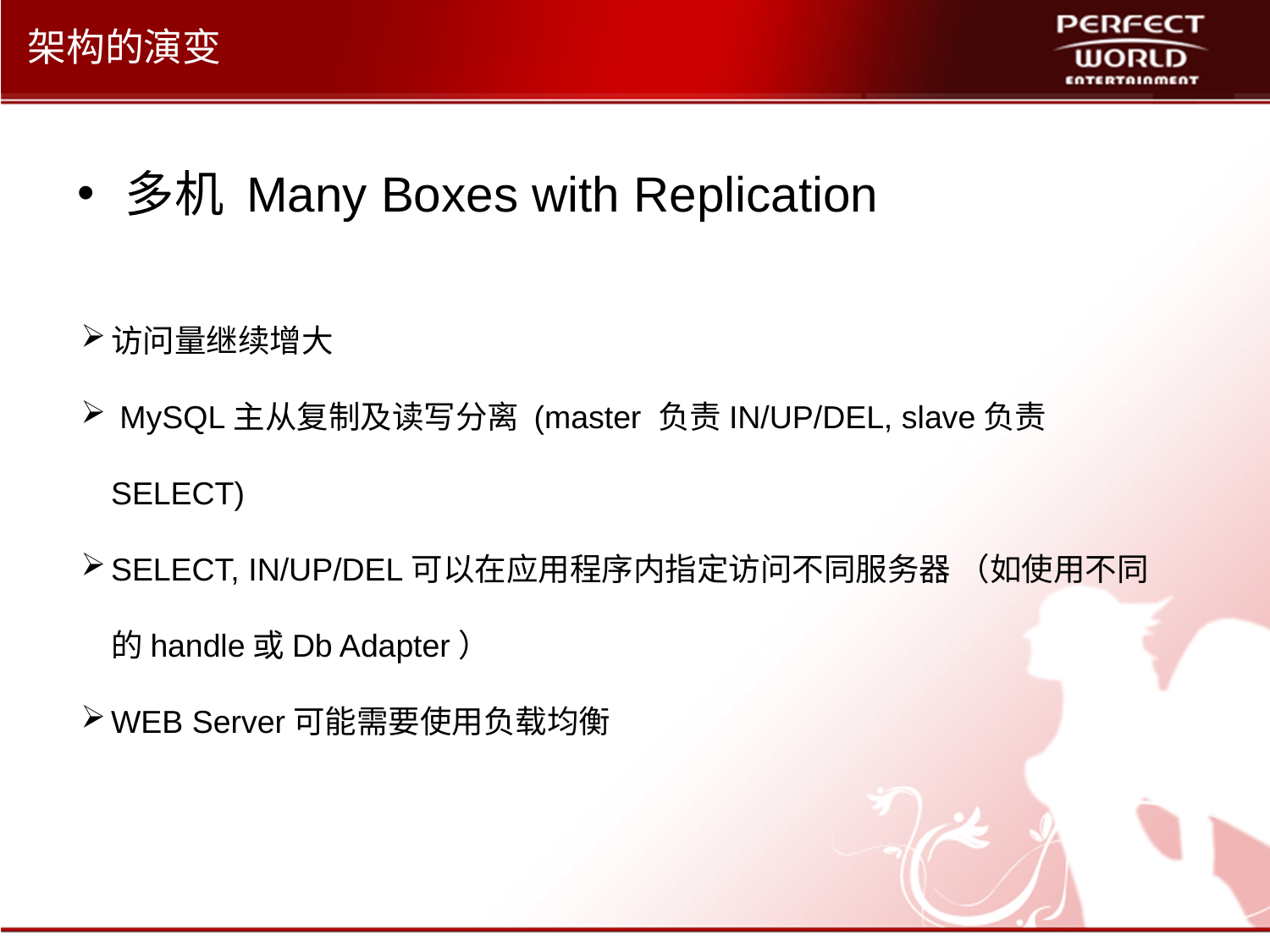

# 架构的演变
多机 Many Boxes with Replication
访问量继续增大
 MySQL主从复制及读写分离 (master 负责IN/UP/DEL, slave负责 SELECT)
SELECT, IN/UP/DEL可以在应用程序内指定访问不同服务器 （如使用不同的handle或Db Adapter）
WEB Server可能需要使用负载均衡